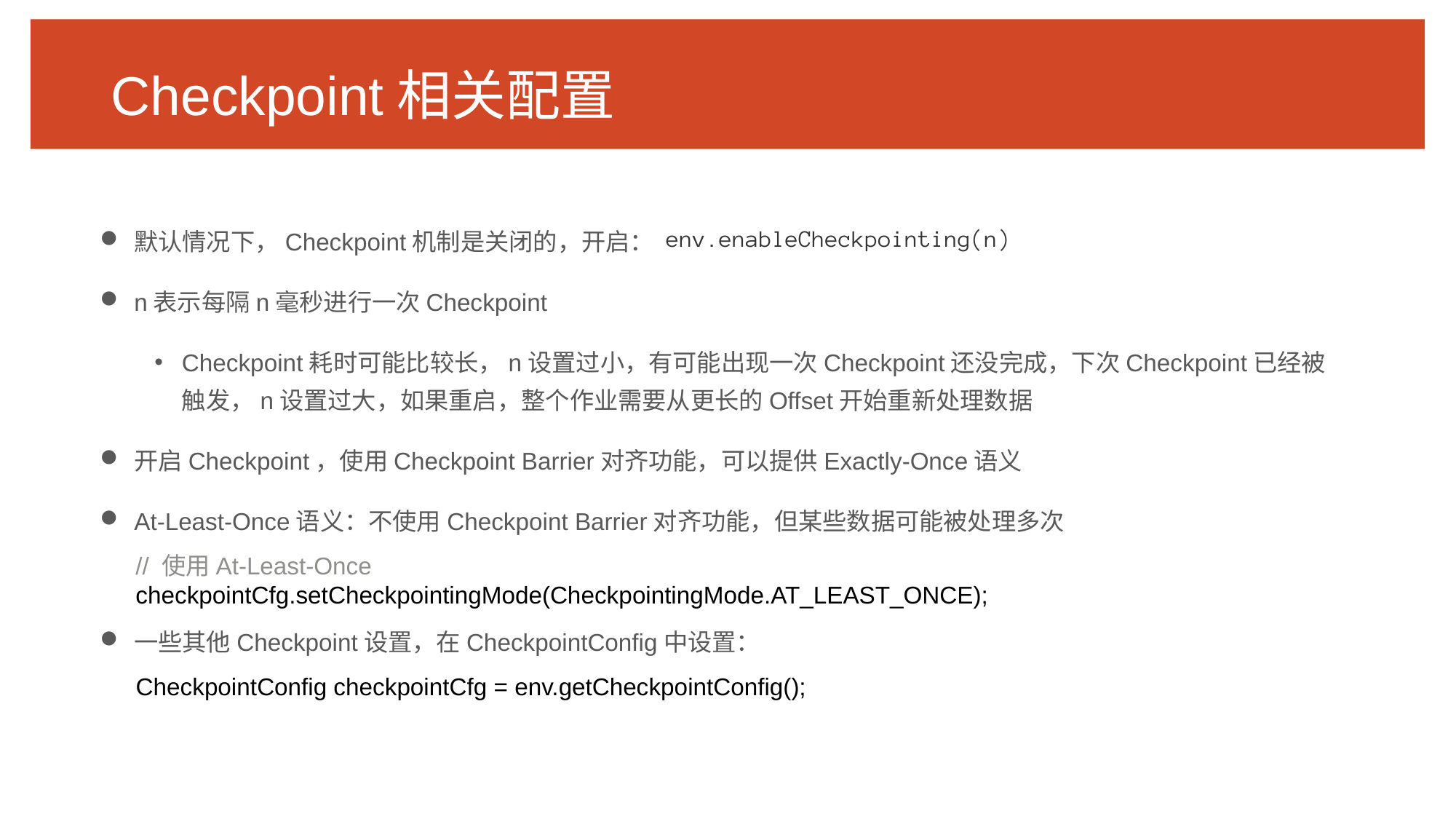

# Checkpoint相关配置
默认情况下，Checkpoint机制是关闭的，开启：
n表示每隔n毫秒进行一次Checkpoint
Checkpoint耗时可能比较长，n设置过小，有可能出现一次Checkpoint还没完成，下次Checkpoint已经被触发，n设置过大，如果重启，整个作业需要从更长的Offset开始重新处理数据
开启Checkpoint，使用Checkpoint Barrier对齐功能，可以提供Exactly-Once语义
At-Least-Once语义：不使用Checkpoint Barrier对齐功能，但某些数据可能被处理多次

一些其他Checkpoint设置，在CheckpointConfig中设置：
env.enableCheckpointing(n)
// 使用At-Least-Once checkpointCfg.setCheckpointingMode(CheckpointingMode.AT_LEAST_ONCE);
CheckpointConfig checkpointCfg = env.getCheckpointConfig();